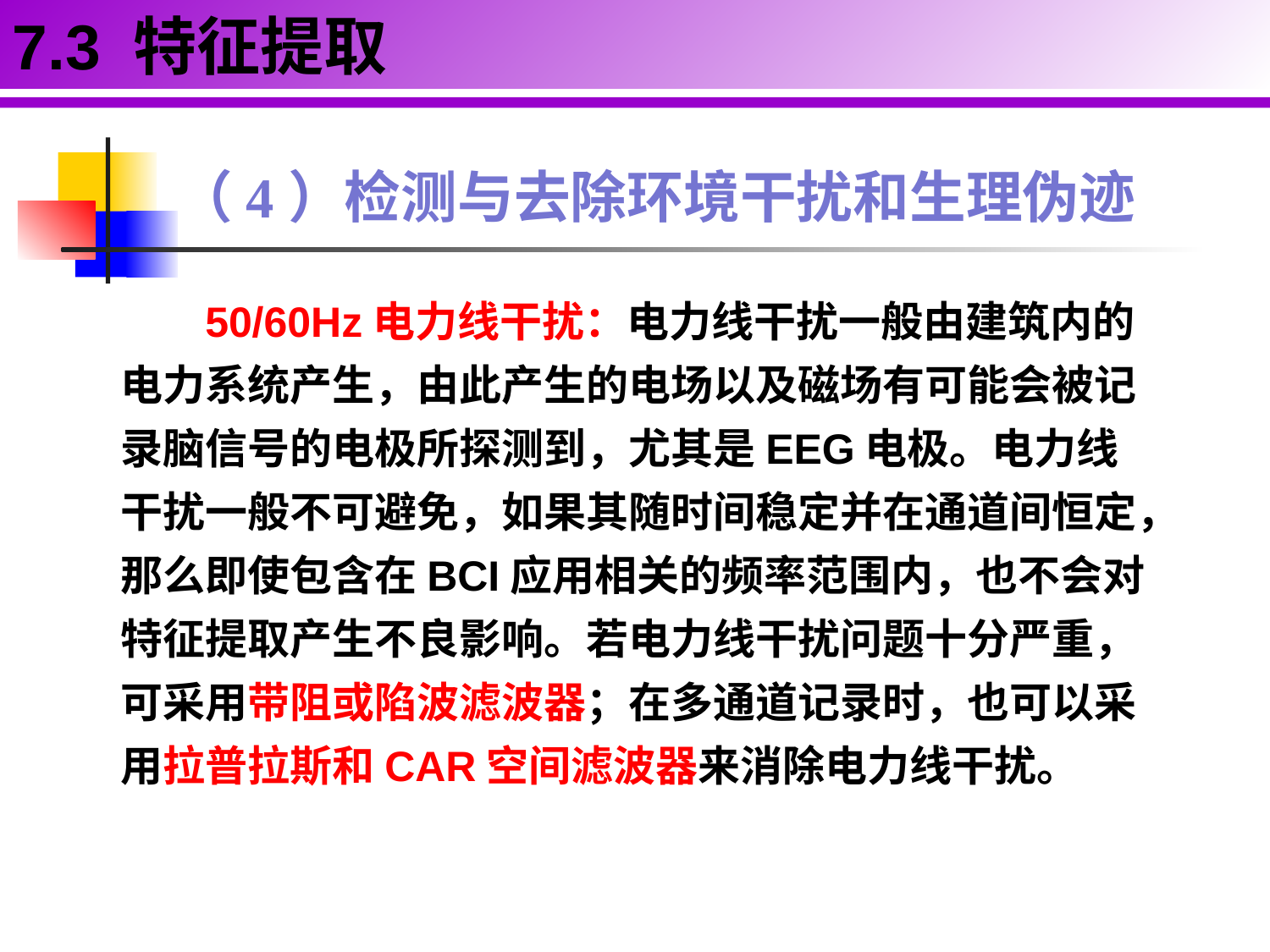

7.3 特征提取

（4）检测与去除环境干扰和生理伪迹
50/60Hz电力线干扰：电力线干扰一般由建筑内的电力系统产生，由此产生的电场以及磁场有可能会被记录脑信号的电极所探测到，尤其是EEG电极。电力线干扰一般不可避免，如果其随时间稳定并在通道间恒定，那么即使包含在BCI应用相关的频率范围内，也不会对特征提取产生不良影响。若电力线干扰问题十分严重，可采用带阻或陷波滤波器；在多通道记录时，也可以采用拉普拉斯和CAR空间滤波器来消除电力线干扰。